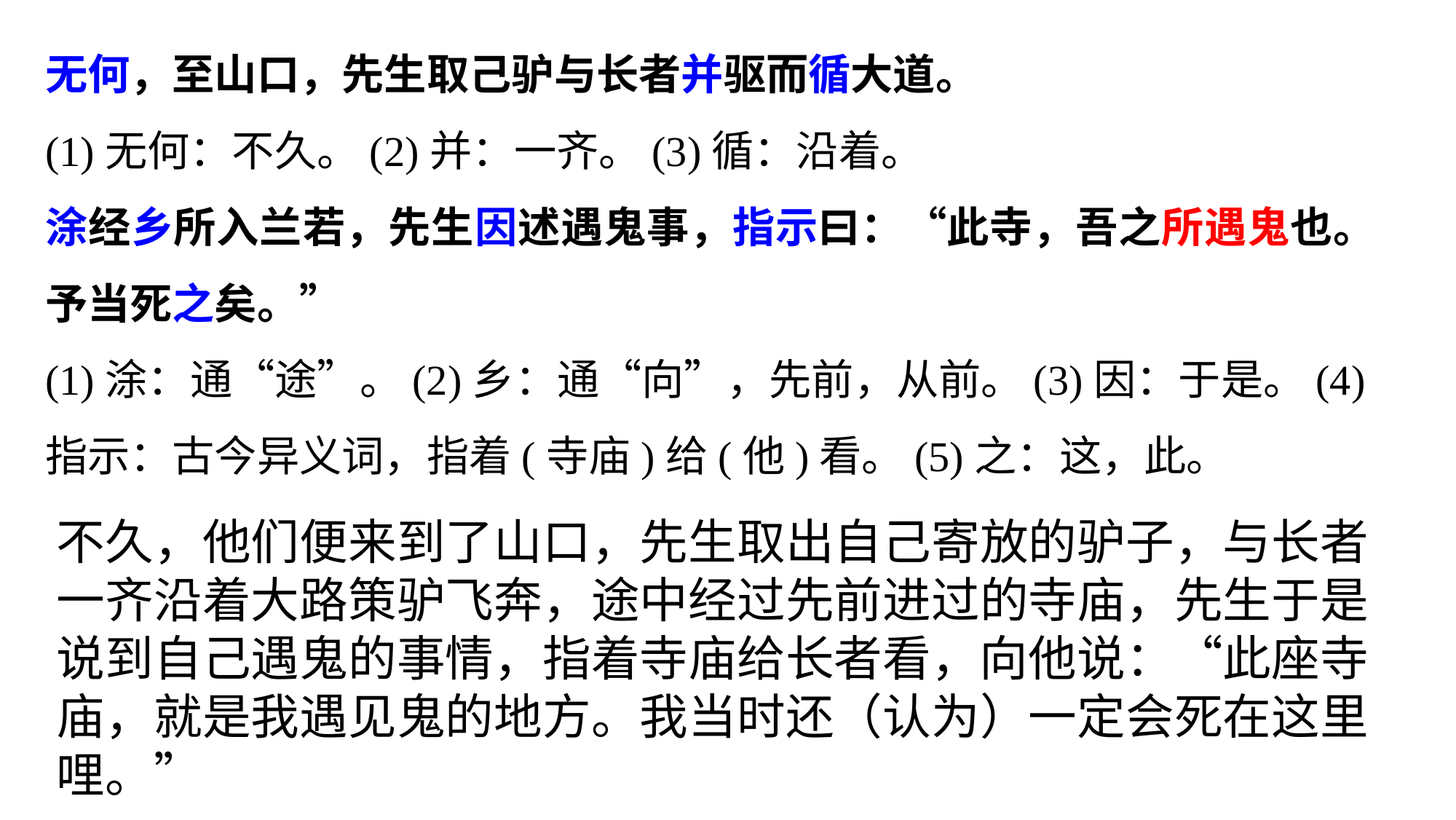

无何，至山口，先生取己驴与长者并驱而循大道。
(1)无何：不久。(2)并：一齐。(3)循：沿着。
涂经乡所入兰若，先生因述遇鬼事，指示曰：“此寺，吾之所遇鬼也。予当死之矣。”
(1)涂：通“途”。(2)乡：通“向”，先前，从前。(3)因：于是。(4)指示：古今异义词，指着(寺庙)给(他)看。(5)之：这，此。
不久，他们便来到了山口，先生取出自己寄放的驴子，与长者一齐沿着大路策驴飞奔，途中经过先前进过的寺庙，先生于是说到自己遇鬼的事情，指着寺庙给长者看，向他说：“此座寺庙，就是我遇见鬼的地方。我当时还（认为）一定会死在这里哩。”